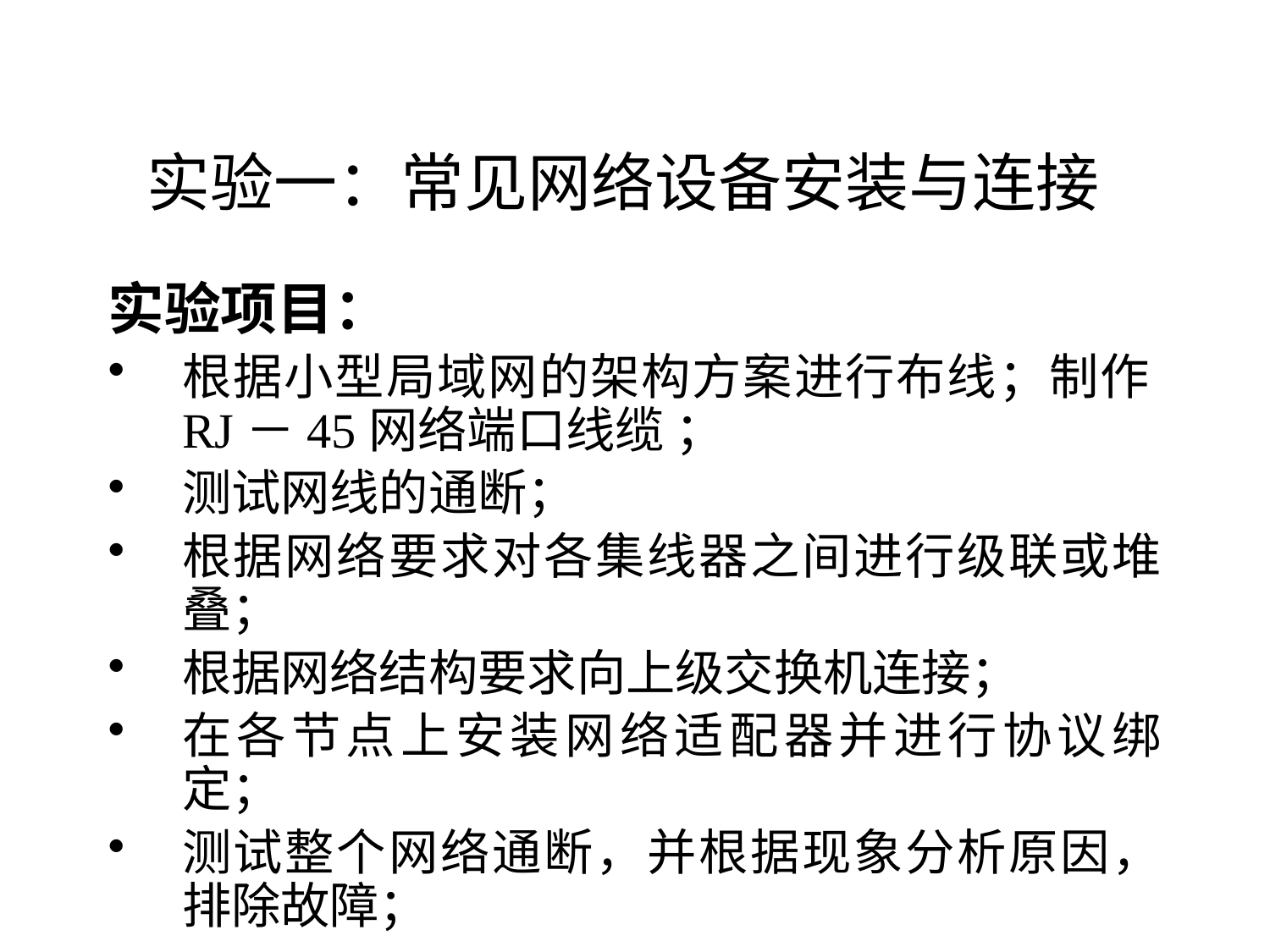

# 实验一：常见网络设备安装与连接
实验项目：
根据小型局域网的架构方案进行布线；制作RJ－45网络端口线缆 ；
测试网线的通断；
根据网络要求对各集线器之间进行级联或堆叠；
根据网络结构要求向上级交换机连接；
在各节点上安装网络适配器并进行协议绑定；
测试整个网络通断，并根据现象分析原因，排除故障；